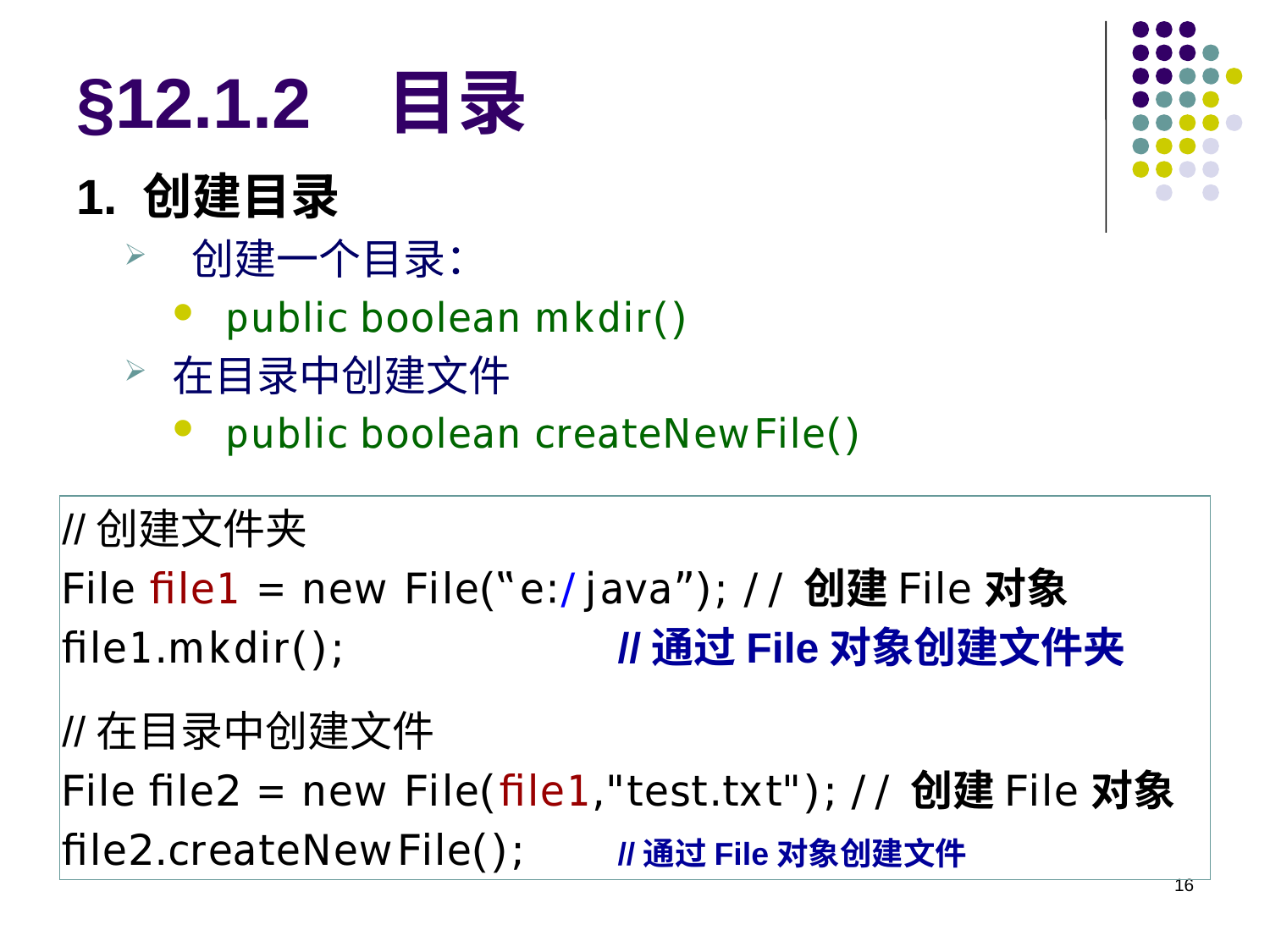

# §12.1.2   目录
1. 创建目录
 创建一个目录：
 public boolean mkdir()
在目录中创建文件
 public boolean createNewFile()

//创建文件夹
File file1 = new File(“e:/java”);	//创建File对象
file1.mkdir(); 			//通过File对象创建文件夹

//在目录中创建文件
File file2 = new File(file1,"test.txt"); //创建File对象
file2.createNewFile(); 	//通过File对象创建文件
16